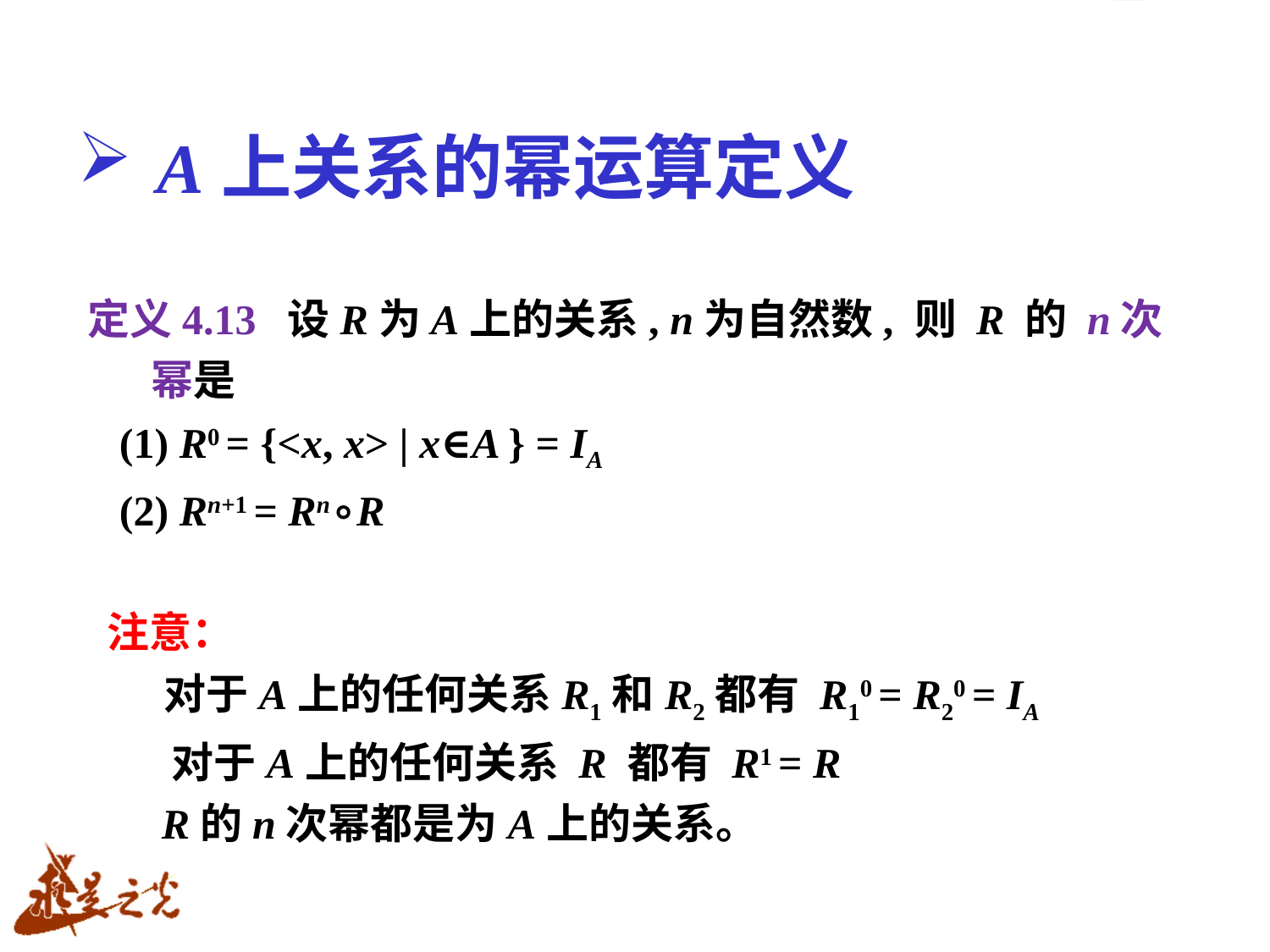

# A上关系的幂运算定义
定义4.13  设R为A上的关系, n为自然数, 则 R 的 n次幂是
   (1) R0 = {<x, x> | x∈A } = IA
   (2) Rn+1 = Rn∘R
 注意：
       对于A上的任何关系R1和R2都有 R10 = R20 = IA
 对于A上的任何关系 R 都有 R1 = R
       R的n次幂都是为A上的关系。
25